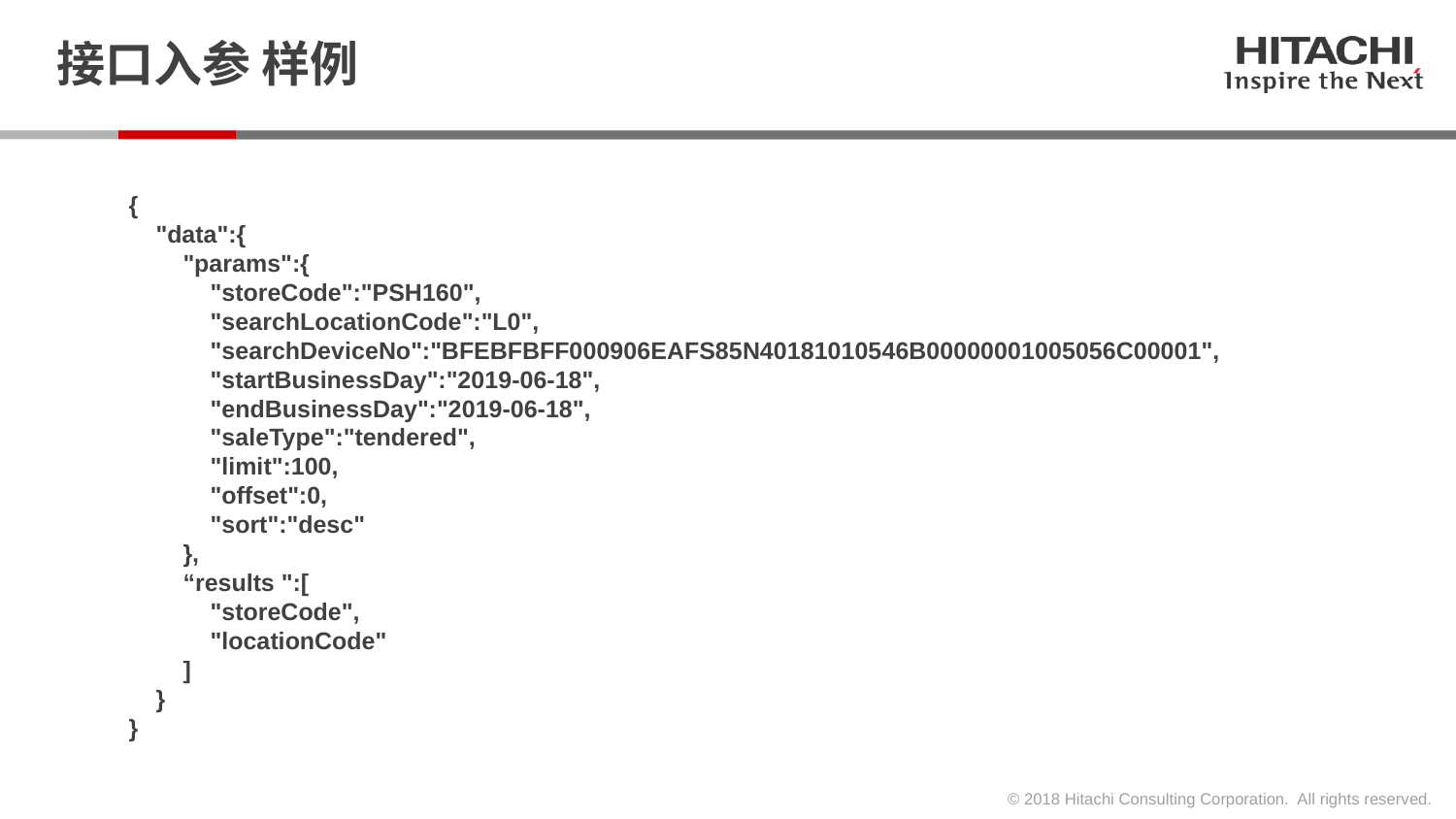

# 接口入参 样例
{
    "data":{
        "params":{
            "storeCode":"PSH160",
            "searchLocationCode":"L0",
            "searchDeviceNo":"BFEBFBFF000906EAFS85N40181010546B00000001005056C00001",
            "startBusinessDay":"2019-06-18",
            "endBusinessDay":"2019-06-18",
            "saleType":"tendered",
            "limit":100,
            "offset":0,
            "sort":"desc"
        },
        “results ":[
            "storeCode",
            "locationCode"
        ]
    }
}